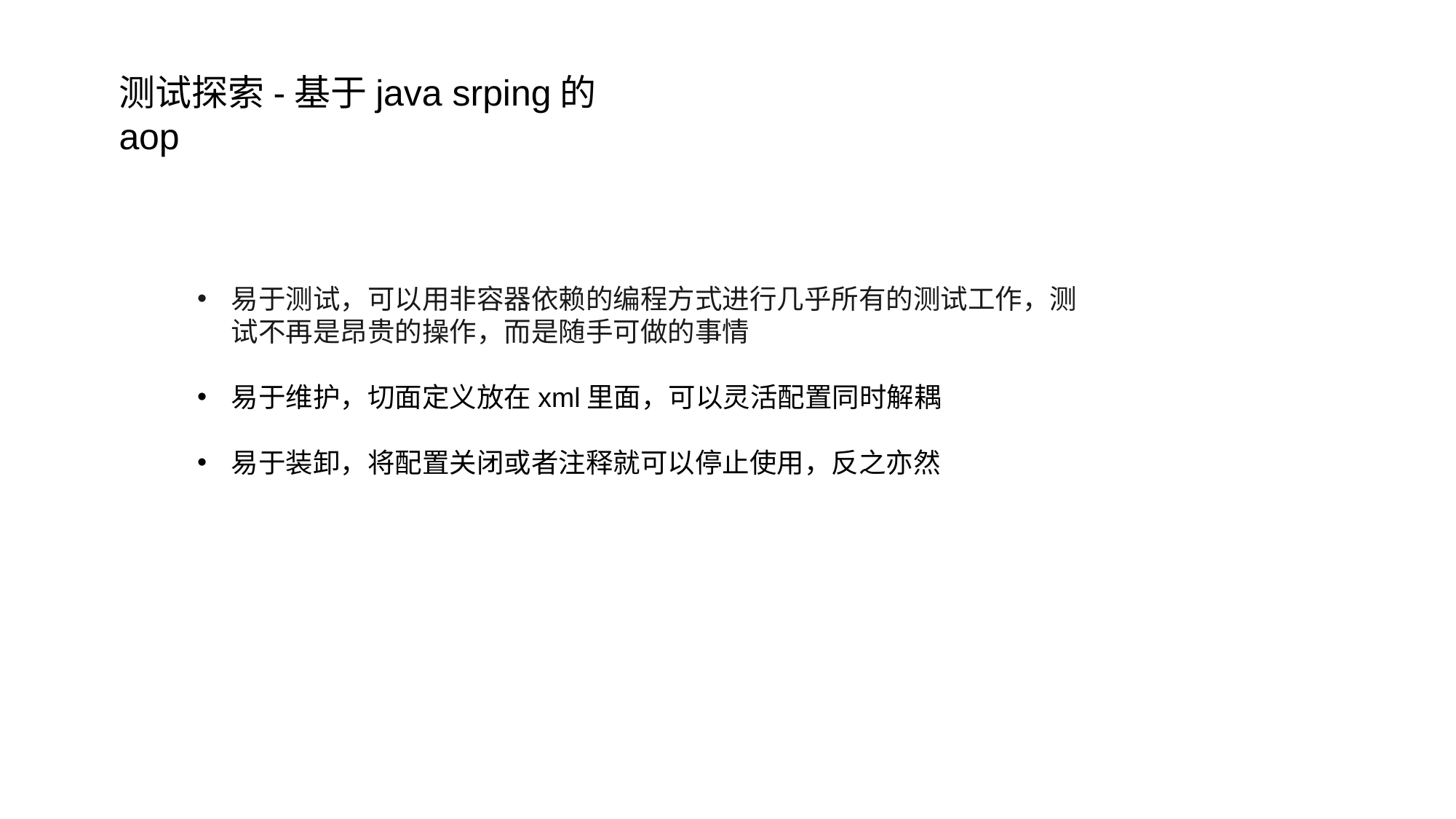

测试探索-基于java srping的aop
易于测试，可以用非容器依赖的编程方式进行几乎所有的测试工作，测试不再是昂贵的操作，而是随手可做的事情

易于维护，切面定义放在xml里面，可以灵活配置同时解耦

易于装卸，将配置关闭或者注释就可以停止使用，反之亦然